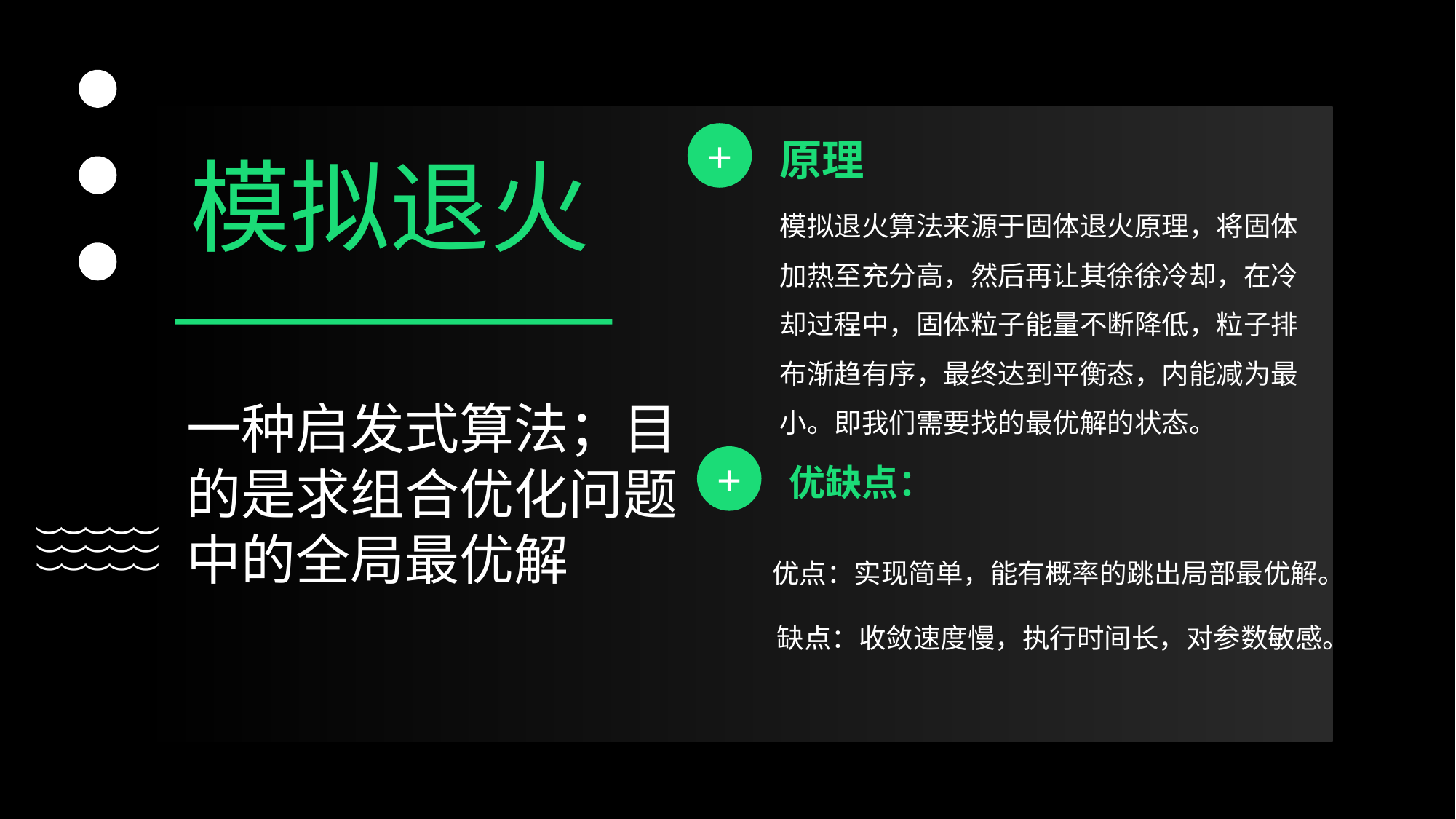

+
原理
模拟退火
模拟退火算法来源于固体退火原理，将固体加热至充分高，然后再让其徐徐冷却，在冷却过程中，固体粒子能量不断降低，粒子排布渐趋有序，最终达到平衡态，内能减为最小。即我们需要找的最优解的状态。

一种启发式算法；目的是求组合优化问题中的全局最优解
+
优缺点：
(
(
(
(
(
(
(
(
(
(
(
(
(
(
(
优点：实现简单，能有概率的跳出局部最优解。
缺点：收敛速度慢，执行时间长，对参数敏感。